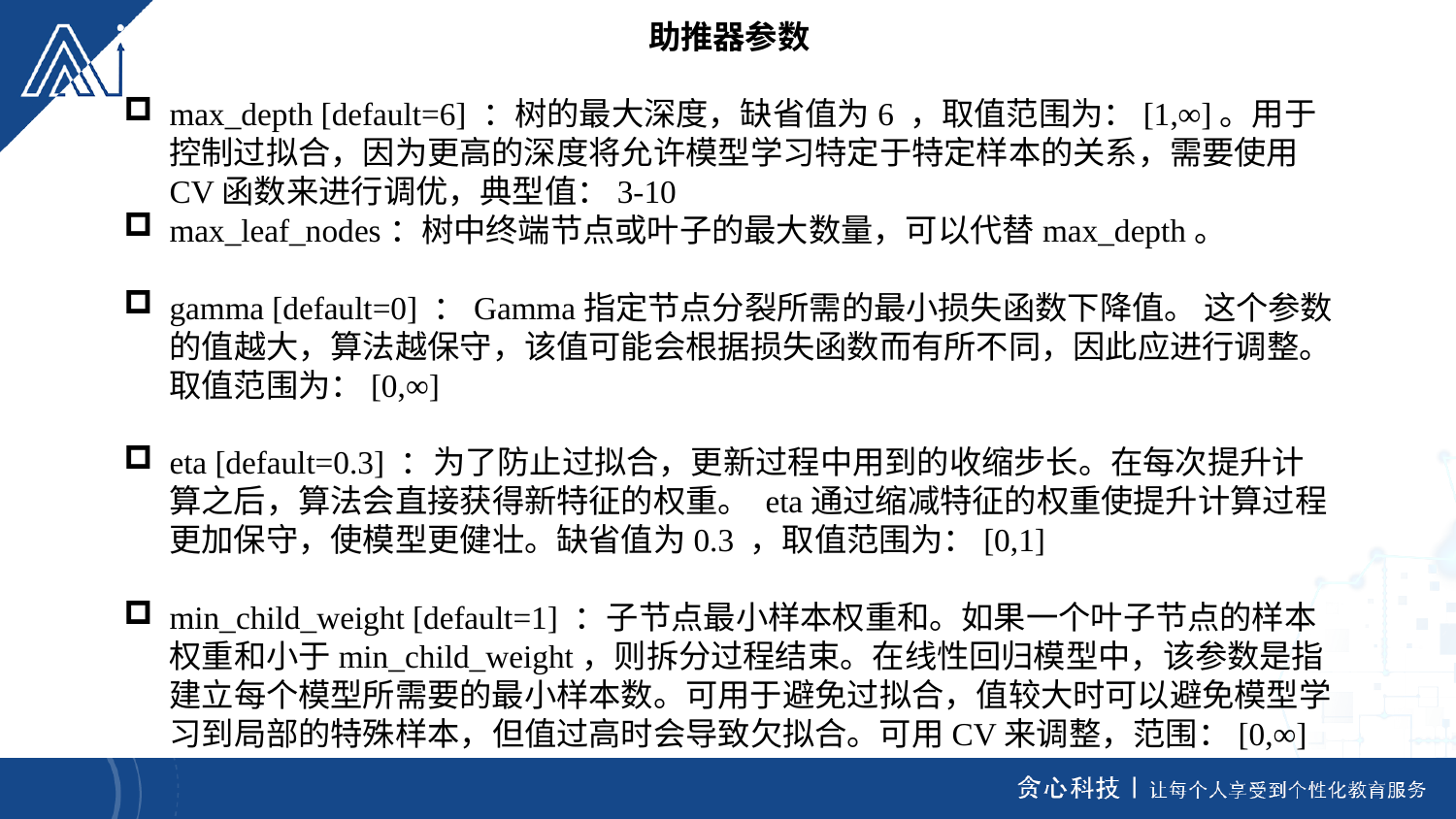

助推器参数

max_depth [default=6] ：树的最大深度，缺省值为6 ，取值范围为：[1,∞]。用于控制过拟合，因为更高的深度将允许模型学习特定于特定样本的关系，需要使用CV函数来进行调优，典型值：3-10
max_leaf_nodes：树中终端节点或叶子的最大数量，可以代替max_depth。

gamma [default=0] ：Gamma指定节点分裂所需的最小损失函数下降值。 这个参数的值越大，算法越保守，该值可能会根据损失函数而有所不同，因此应进行调整。 取值范围为：[0,∞]

eta [default=0.3] ：为了防止过拟合，更新过程中用到的收缩步长。在每次提升计算之后，算法会直接获得新特征的权重。 eta通过缩减特征的权重使提升计算过程更加保守，使模型更健壮。缺省值为0.3 ，取值范围为：[0,1]

min_child_weight [default=1] ：子节点最小样本权重和。如果一个叶子节点的样本权重和小于min_child_weight，则拆分过程结束。在线性回归模型中，该参数是指建立每个模型所需要的最小样本数。可用于避免过拟合，值较大时可以避免模型学习到局部的特殊样本，但值过高时会导致欠拟合。可用CV来调整，范围：[0,∞]